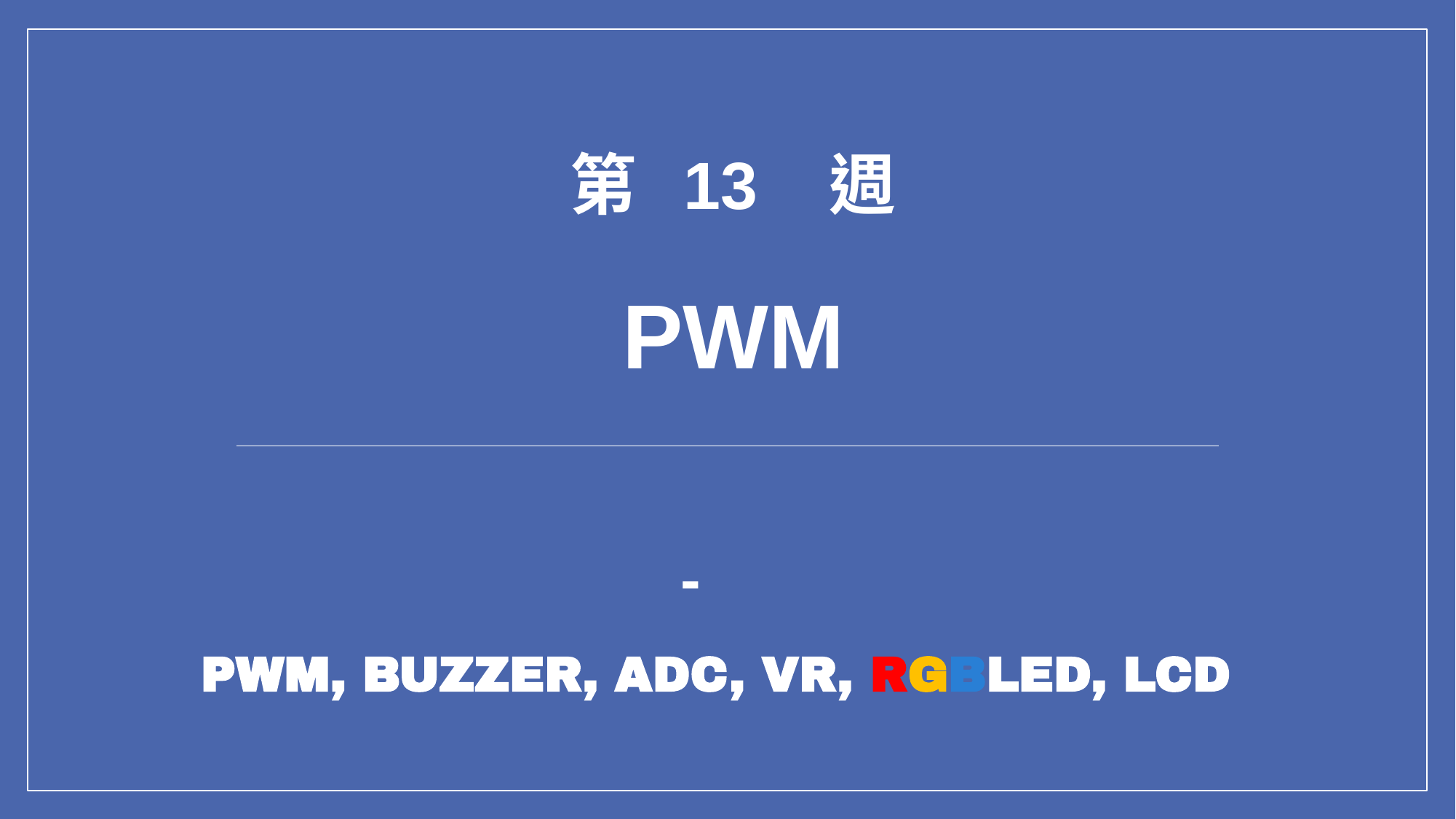

第  13   週
PWM
 -
PWM, Buzzer, ADC, VR, RGBLED, LCD